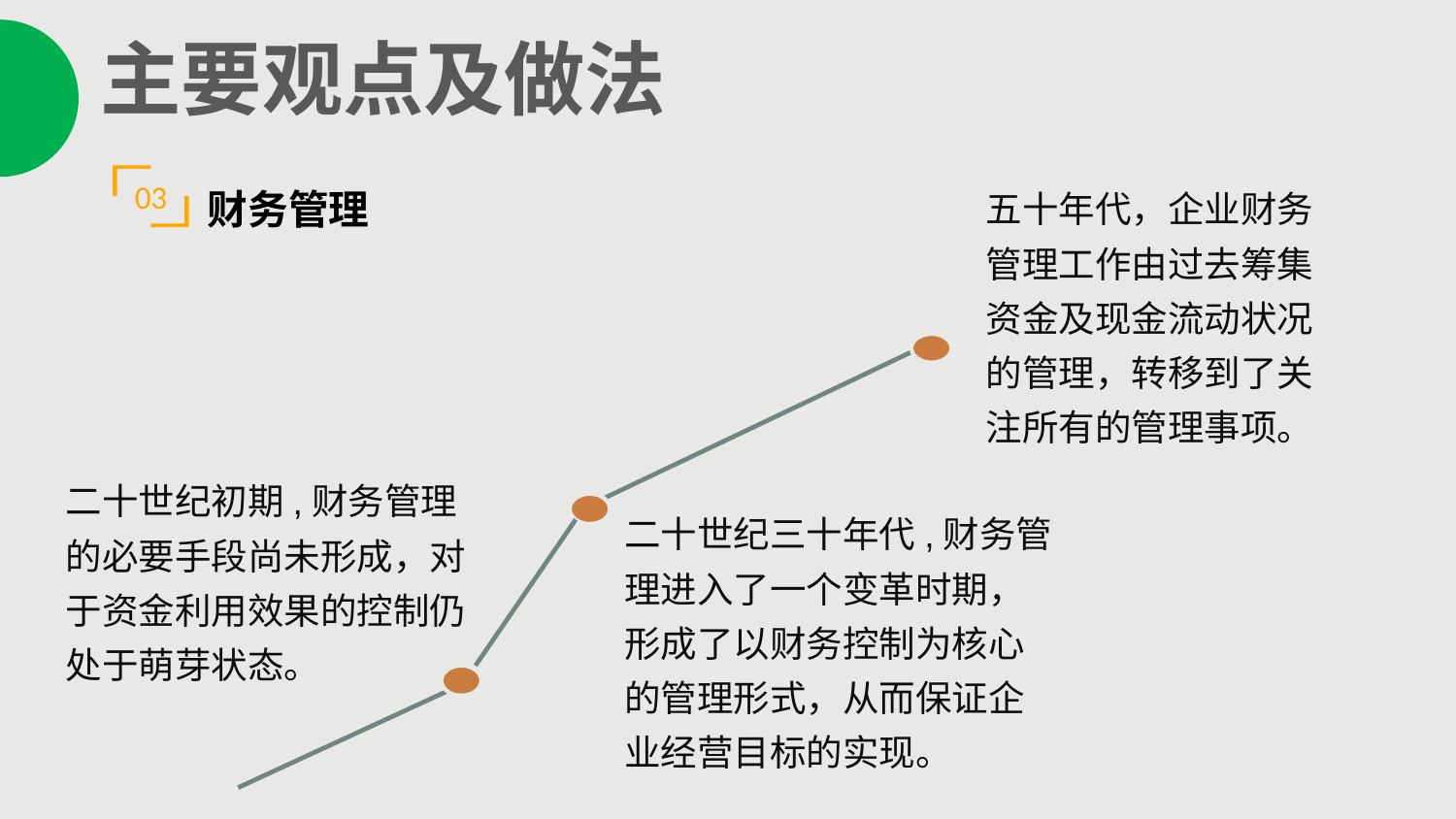

主要观点及做法
03
五十年代，企业财务管理工作由过去筹集资金及现金流动状况的管理，转移到了关注所有的管理事项。

二十世纪初期,财务管理的必要手段尚未形成，对于资金利用效果的控制仍处于萌芽状态。
二十世纪三十年代,财务管理进入了一个变革时期，形成了以财务控制为核心的管理形式，从而保证企业经营目标的实现。

财务管理